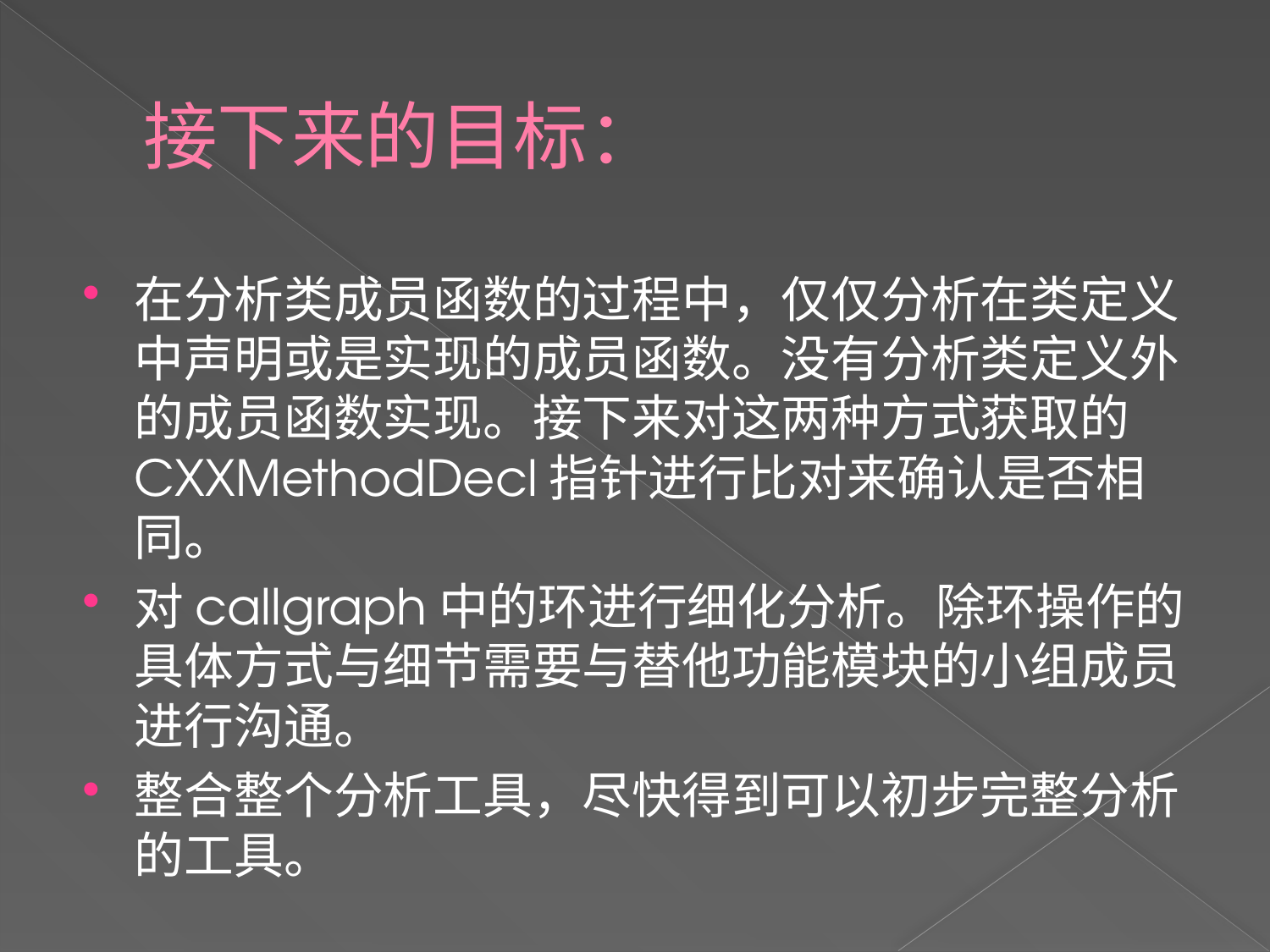

# 接下来的目标：
在分析类成员函数的过程中，仅仅分析在类定义中声明或是实现的成员函数。没有分析类定义外的成员函数实现。接下来对这两种方式获取的CXXMethodDecl指针进行比对来确认是否相同。
对callgraph中的环进行细化分析。除环操作的具体方式与细节需要与替他功能模块的小组成员进行沟通。
整合整个分析工具，尽快得到可以初步完整分析的工具。